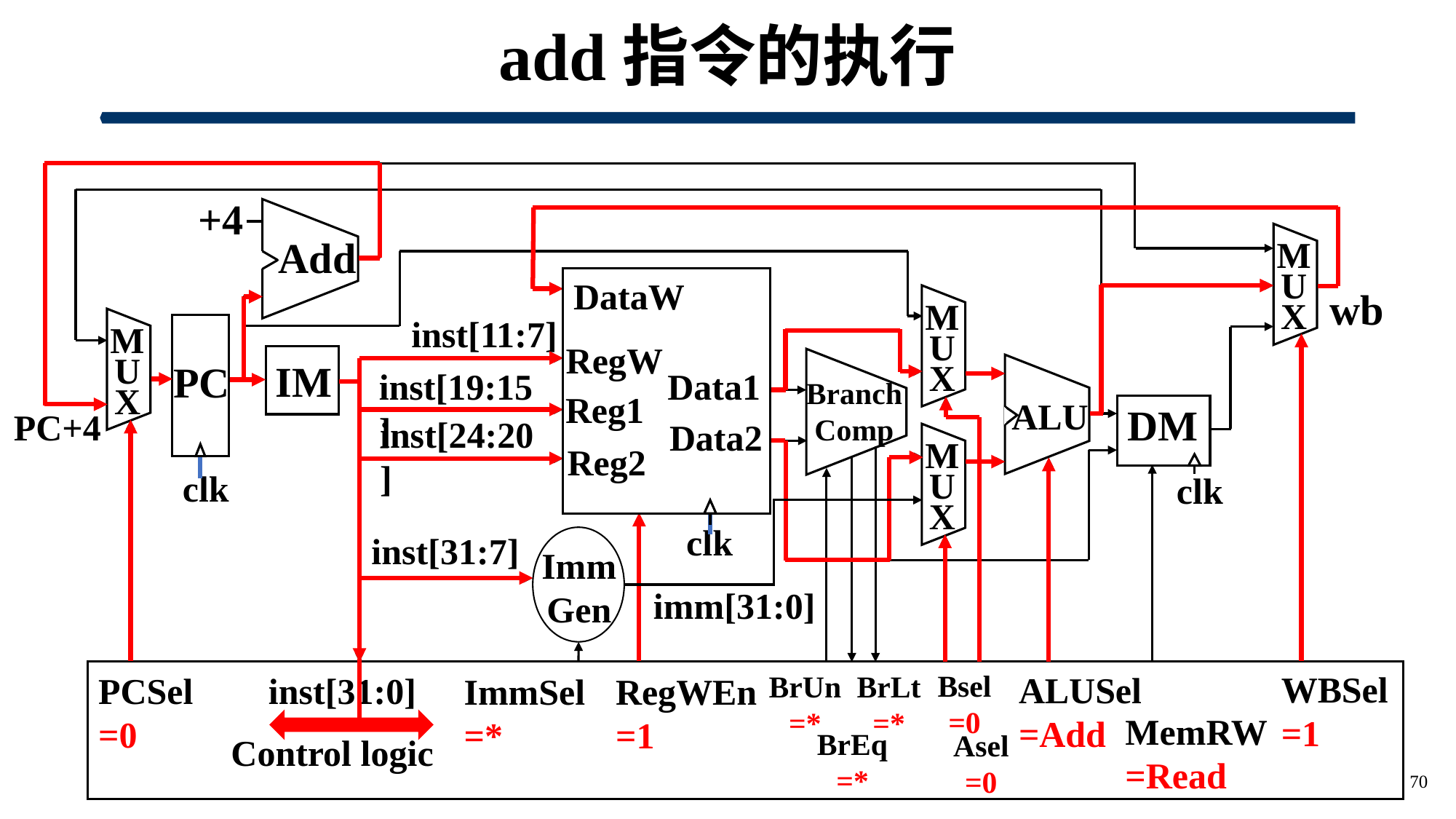

# add指令的执行
+4

Add
M
U
X

DataW

RegW
Data1
Reg1
Data2
Reg2

wb
M
U
X

inst[11:7]
M
U
X

PC

clk

IM
Branch
Comp

ALU
inst[19:15]
DM

clk
PC+4
inst[24:20]
M
U
X

clk
inst[31:7]

Imm
Gen
imm[31:0]

WBSel
=1
Bsel
=0
ALUSel
=Add
BrUn
=*
BrLt
=*
inst[31:0]
PCSel
=0
ImmSel
=*
RegWEn
=1
MemRW
=Read

BrEq
=*
Asel
=0
Control logic
70